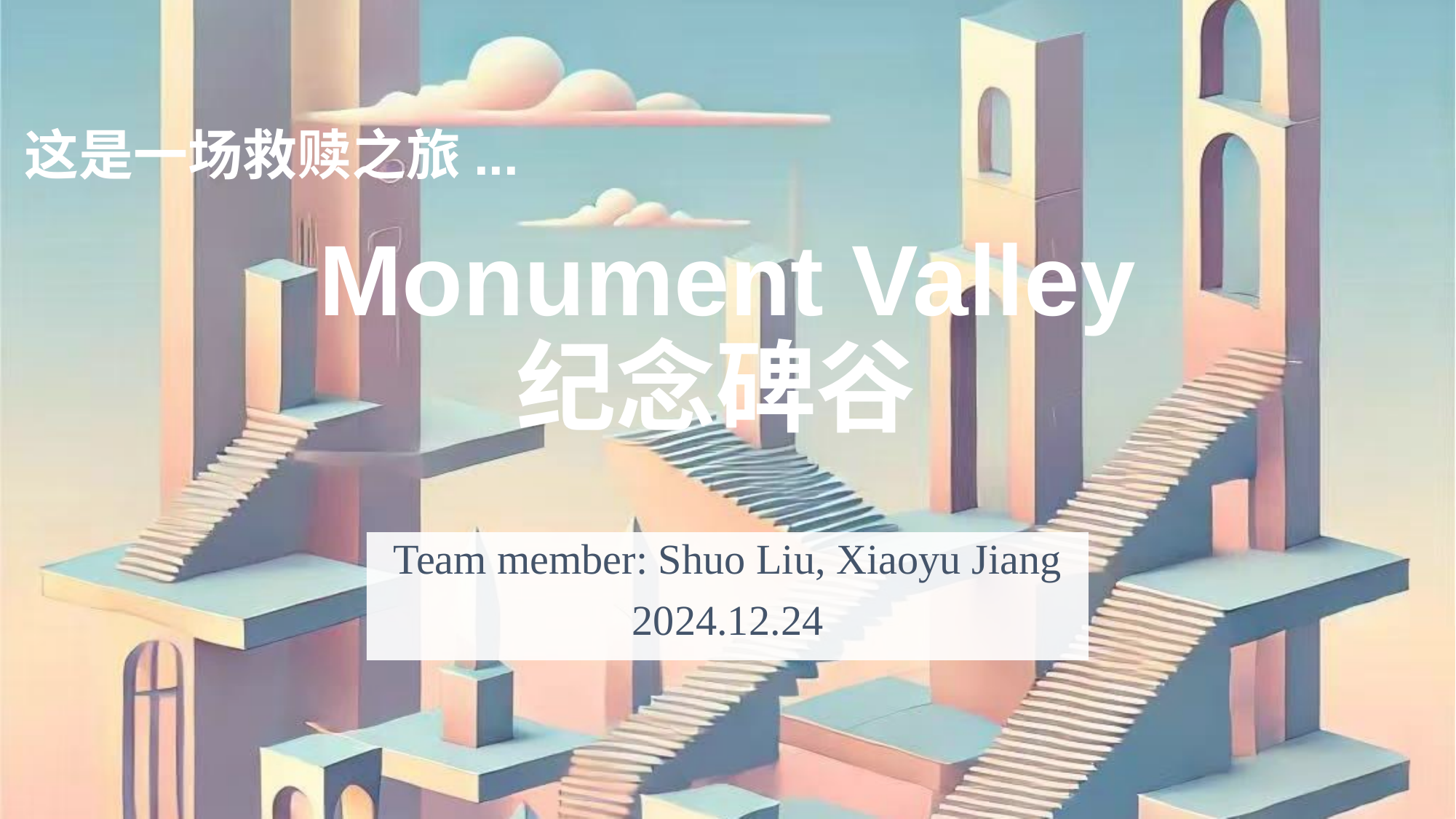

这是一场救赎之旅...
# Monument Valley 纪念碑谷
Team member: Shuo Liu, Xiaoyu Jiang
2024.12.24